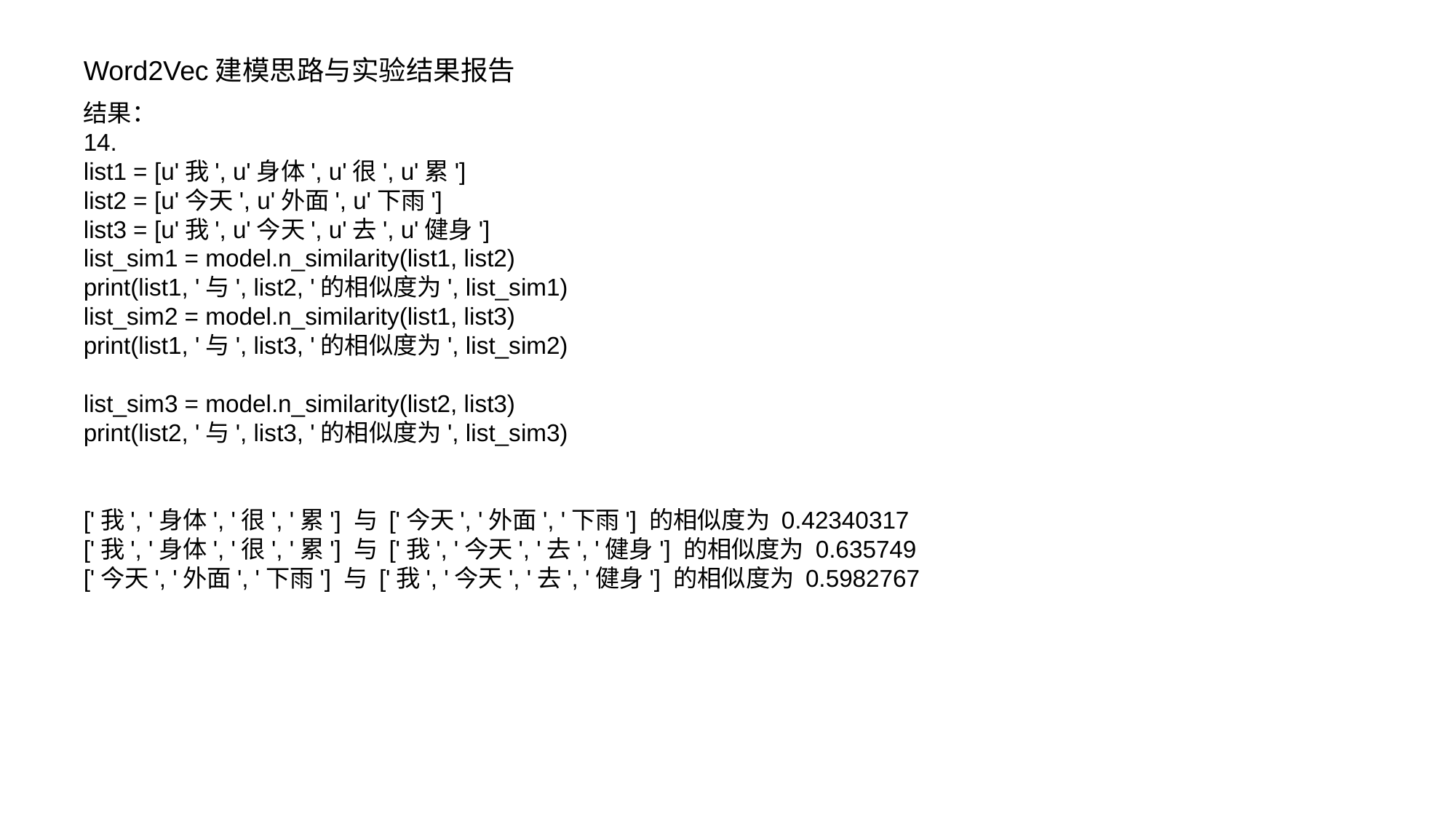

Word2Vec建模思路与实验结果报告
结果：
14.
list1 = [u'我', u'身体', u'很', u'累']
list2 = [u'今天', u'外面', u'下雨']
list3 = [u'我', u'今天', u'去', u'健身']
list_sim1 = model.n_similarity(list1, list2)
print(list1, '与', list2, '的相似度为', list_sim1)
list_sim2 = model.n_similarity(list1, list3)
print(list1, '与', list3, '的相似度为', list_sim2)
list_sim3 = model.n_similarity(list2, list3)
print(list2, '与', list3, '的相似度为', list_sim3)

['我', '身体', '很', '累'] 与 ['今天', '外面', '下雨'] 的相似度为 0.42340317
['我', '身体', '很', '累'] 与 ['我', '今天', '去', '健身'] 的相似度为 0.635749
['今天', '外面', '下雨'] 与 ['我', '今天', '去', '健身'] 的相似度为 0.5982767